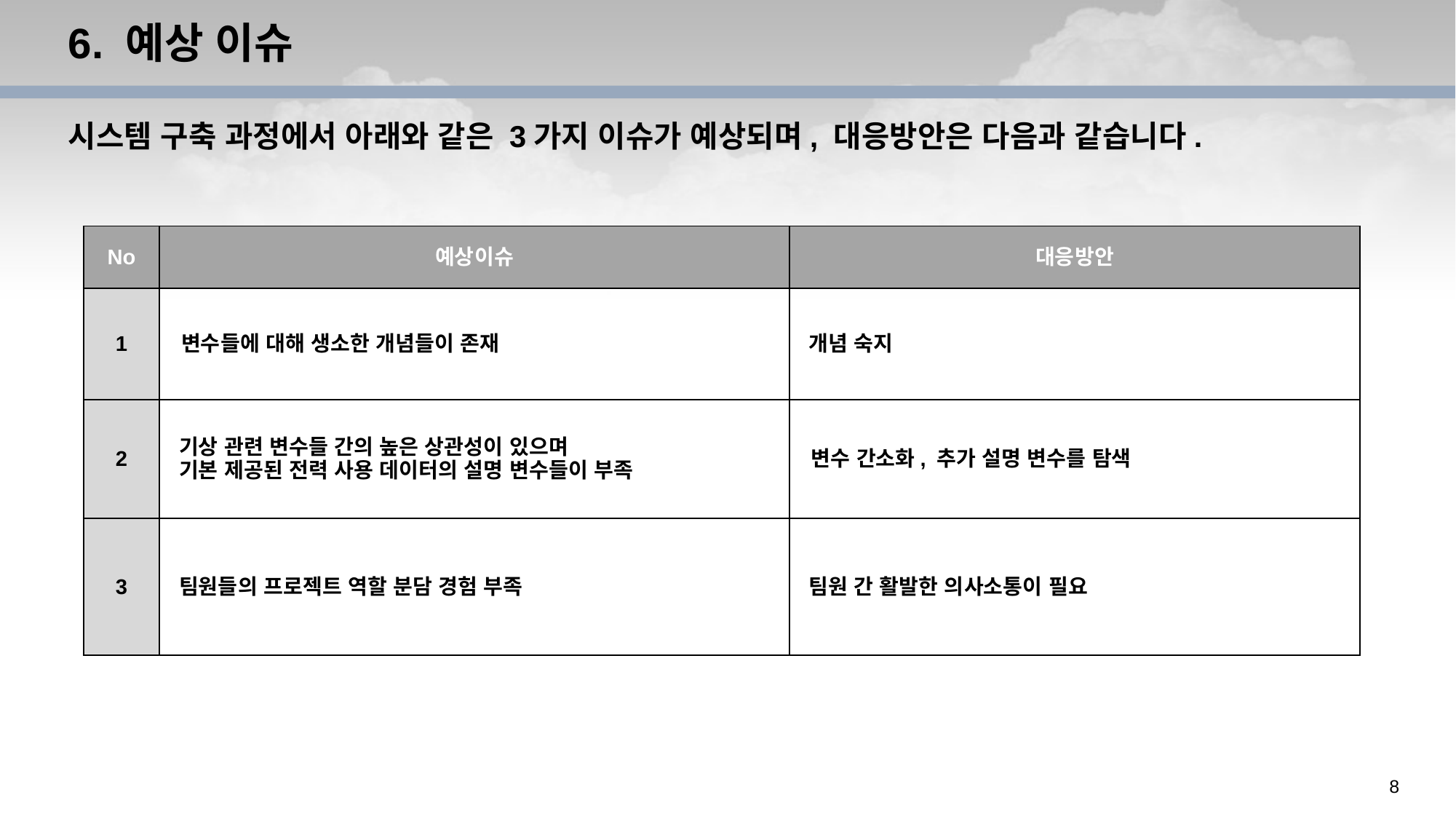

# 6. 예상 이슈
시스템 구축 과정에서 아래와 같은 3가지 이슈가 예상되며, 대응방안은 다음과 같습니다.
| No | 예상이슈 | 대응방안 |
| --- | --- | --- |
| 1 | 변수들에 대해 생소한 개념들이 존재 | 개념 숙지 |
| 2 | 기상 관련 변수들 간의 높은 상관성이 있으며 기본 제공된 전력 사용 데이터의 설명 변수들이 부족 | 변수 간소화, 추가 설명 변수를 탐색 |
| 3 | 팀원들의 프로젝트 역할 분담 경험 부족 | 팀원 간 활발한 의사소통이 필요 |